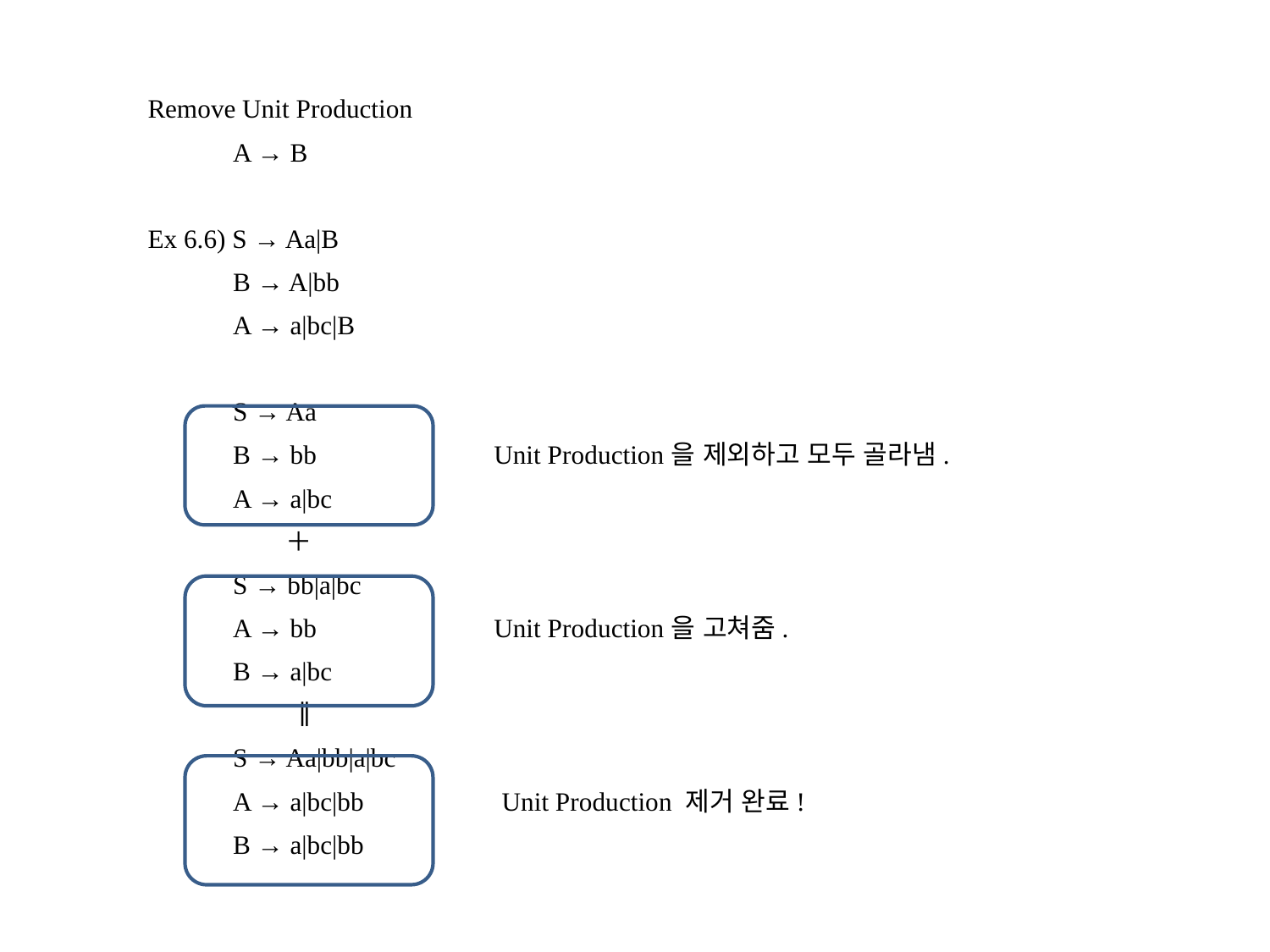

Remove Unit Production
                    A → B

       Ex 6.6) S → Aa|B
                    B → A|bb
                    A → a|bc|B

                    S → Aa
                    B → bb                           Unit Production을 제외하고 모두 골라냄.
                    A → a|bc
                              ＋
                    S → bb|a|bc
                    A → bb                           Unit Production을 고쳐줌.
                    B → a|bc
                              ∥
                    S → Aa|bb|a|bc
                    A → a|bc|bb                     Unit Production 제거 완료!
                    B → a|bc|bb